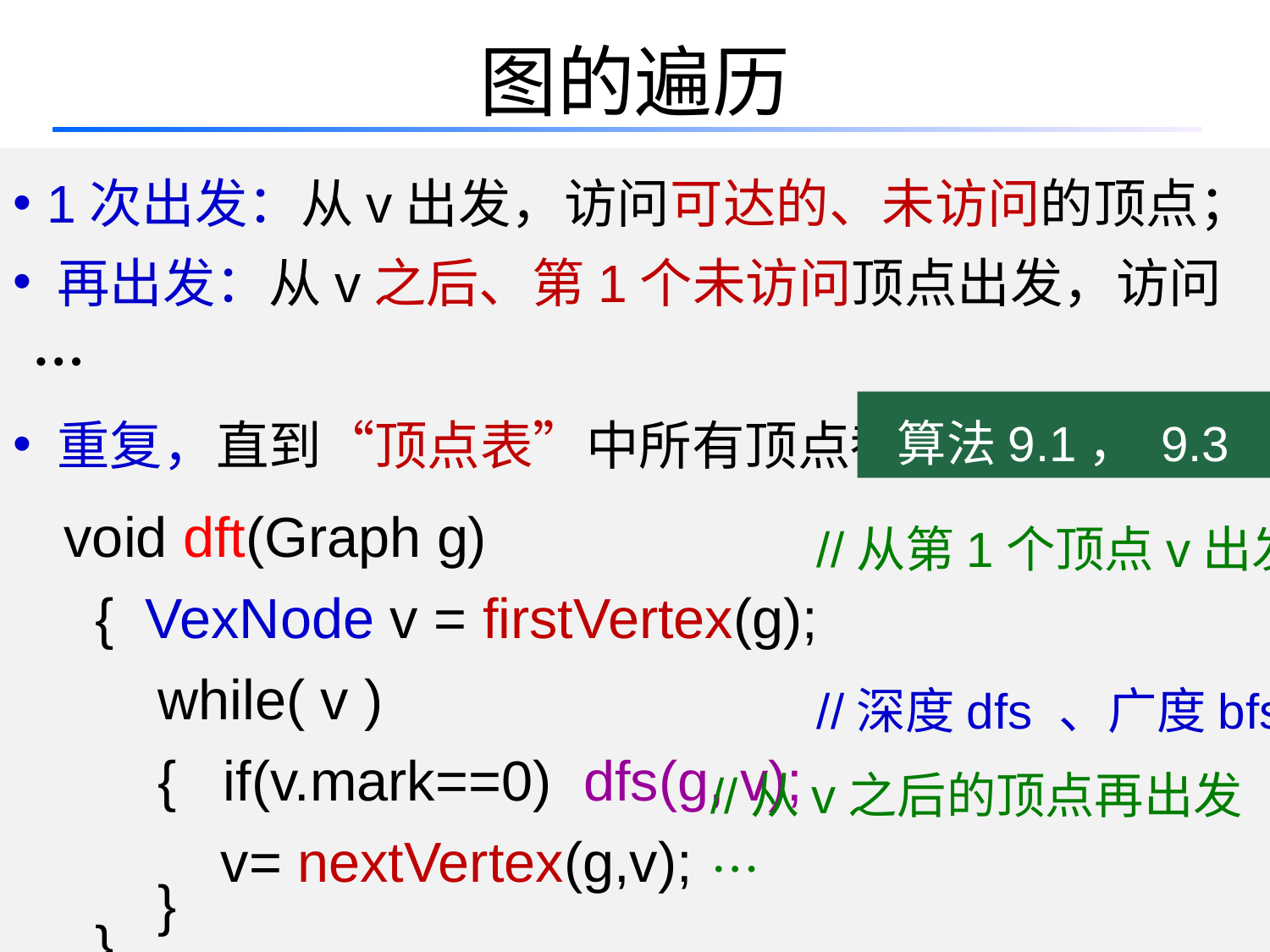

# 图的遍历

 1次出发：从v出发，访问可达的、未访问的顶点；
 再出发：从v之后、第1个未访问顶点出发，访问…
 重复，直到“顶点表”中所有顶点都被访问。
  void dft(Graph g)
    {  VexNode v = firstVertex(g);
        while( v )
        {   if(v.mark==0)  dfs(g, v);
            v= nextVertex(g,v);
        }
    }
算法9.1， 9.3
//从第1个顶点v出发
//深度dfs 、广度bfs
//从v之后的顶点再出发…